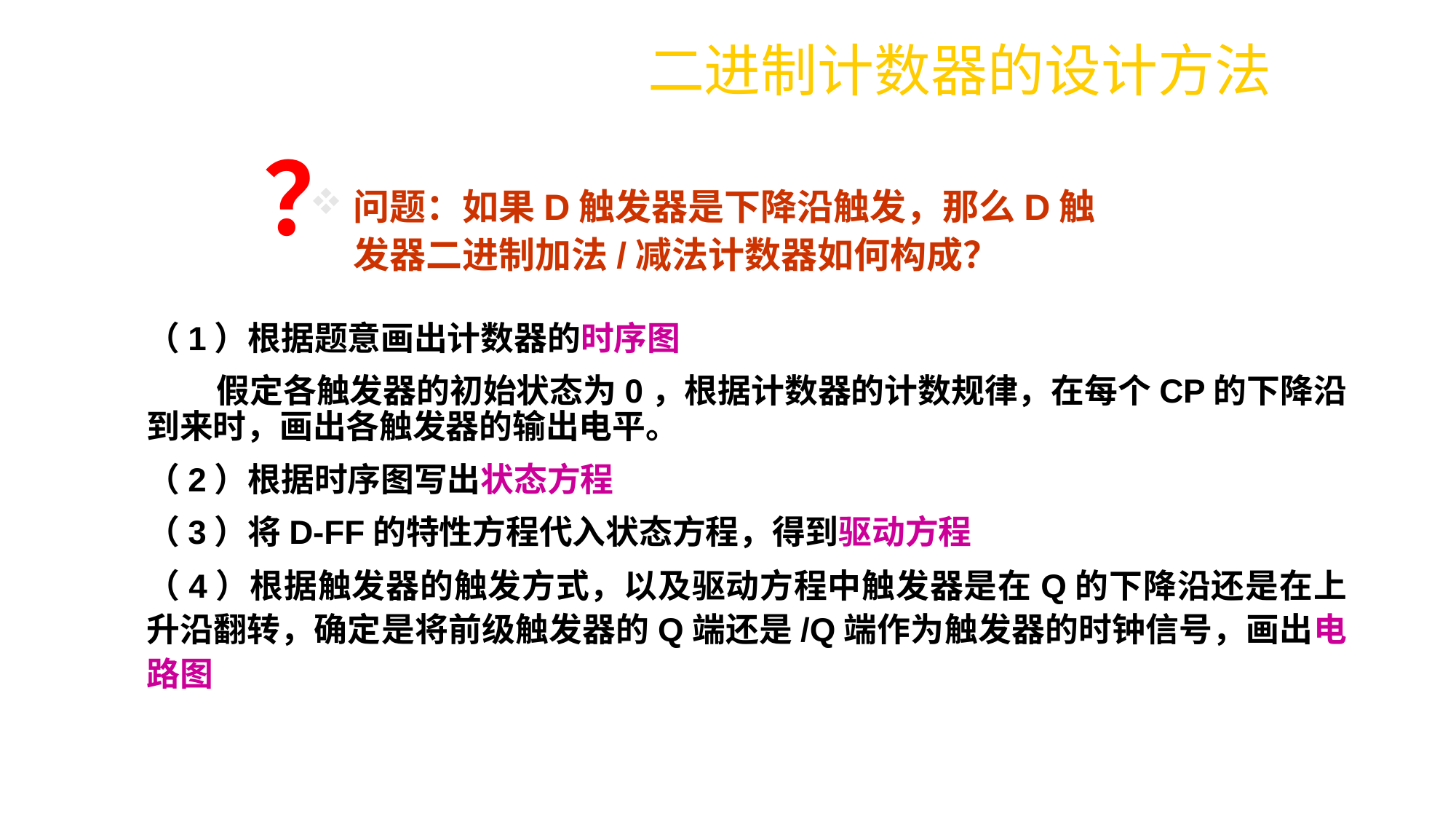

二进制计数器的设计方法
？
问题：如果D触发器是下降沿触发，那么D触发器二进制加法/减法计数器如何构成？
（1）根据题意画出计数器的时序图
        假定各触发器的初始状态为0，根据计数器的计数规律，在每个CP的下降沿到来时，画出各触发器的输出电平。
（2）根据时序图写出状态方程
（3）将D-FF的特性方程代入状态方程，得到驱动方程
（4）根据触发器的触发方式，以及驱动方程中触发器是在Q的下降沿还是在上升沿翻转，确定是将前级触发器的Q端还是/Q端作为触发器的时钟信号，画出电路图